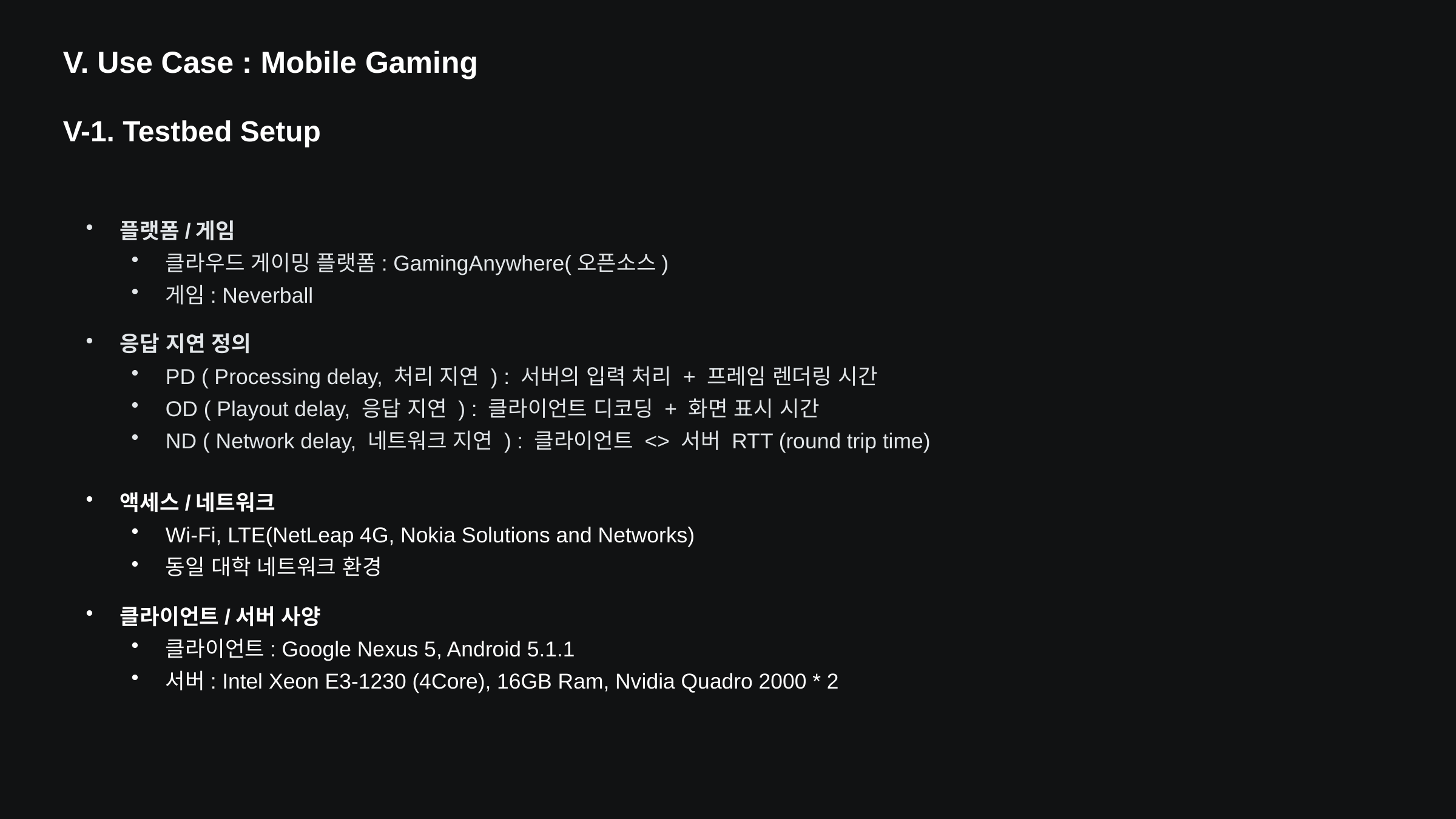

V. Use Case : Mobile Gaming

V-1. Testbed Setup

플랫폼/게임
클라우드 게이밍 플랫폼: GamingAnywhere(오픈소스)
게임: Neverball
응답 지연 정의
PD ( Processing delay, 처리 지연 ) : 서버의 입력 처리 + 프레임 렌더링 시간
OD ( Playout delay, 응답 지연 ) : 클라이언트 디코딩 + 화면 표시 시간
ND ( Network delay, 네트워크 지연 ) : 클라이언트 <> 서버 RTT (round trip time)
액세스/네트워크
Wi-Fi, LTE(NetLeap 4G, Nokia Solutions and Networks)
동일 대학 네트워크 환경
클라이언트/서버 사양
클라이언트: Google Nexus 5, Android 5.1.1
서버: Intel Xeon E3-1230 (4Core), 16GB Ram, Nvidia Quadro 2000 * 2